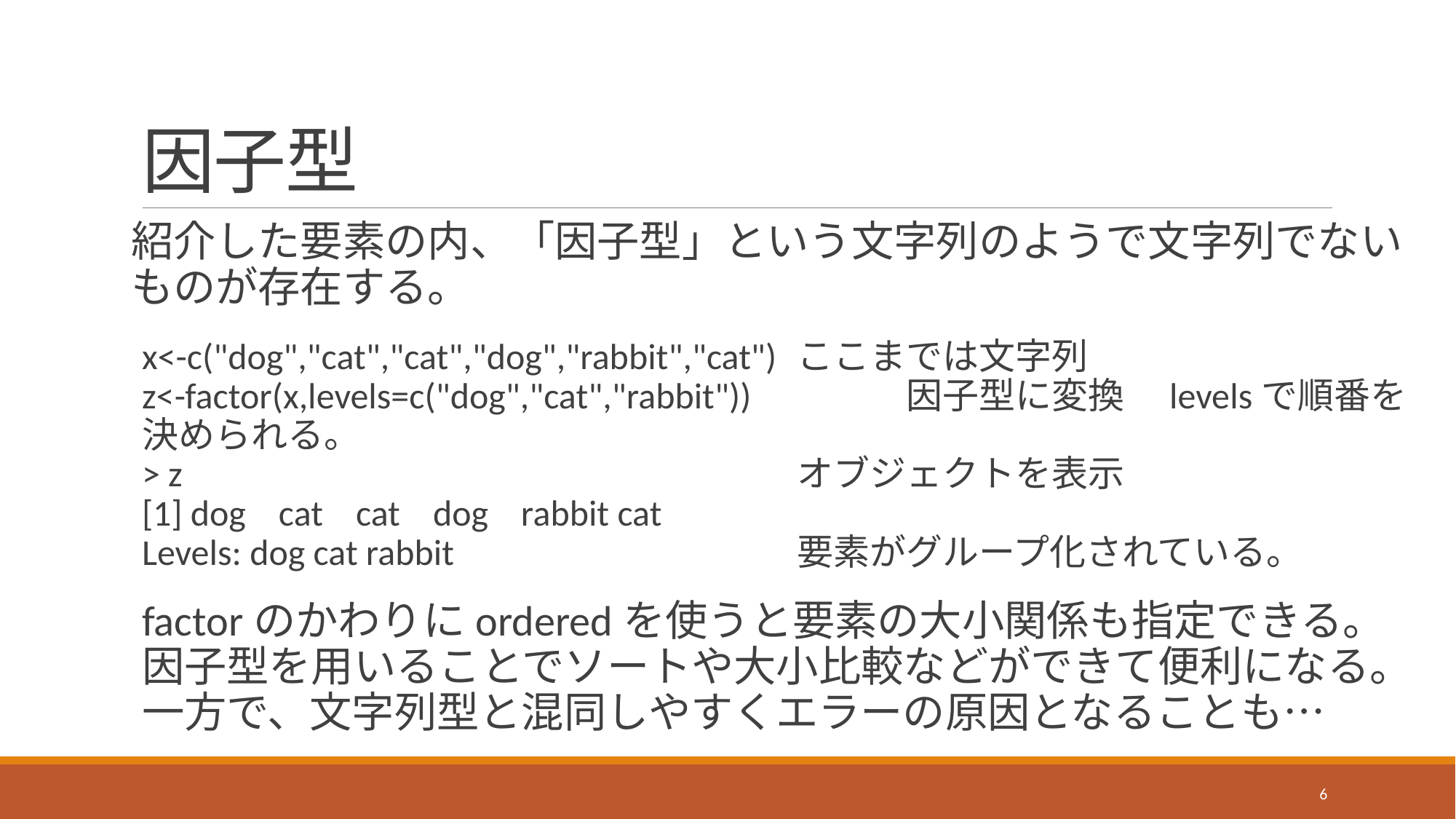

# 因子型
紹介した要素の内、「因子型」という文字列のようで文字列でないものが存在する。

x<-c("dog","cat","cat","dog","rabbit","cat") 	ここまでは文字列
z<-factor(x,levels=c("dog","cat","rabbit"))　	因子型に変換　levelsで順番を決められる。
> z						オブジェクトを表示
[1] dog    cat    cat    dog    rabbit cat
Levels: dog cat rabbit　			要素がグループ化されている。

factorのかわりにorderedを使うと要素の大小関係も指定できる。
因子型を用いることでソートや大小比較などができて便利になる。
一方で、文字列型と混同しやすくエラーの原因となることも…
6